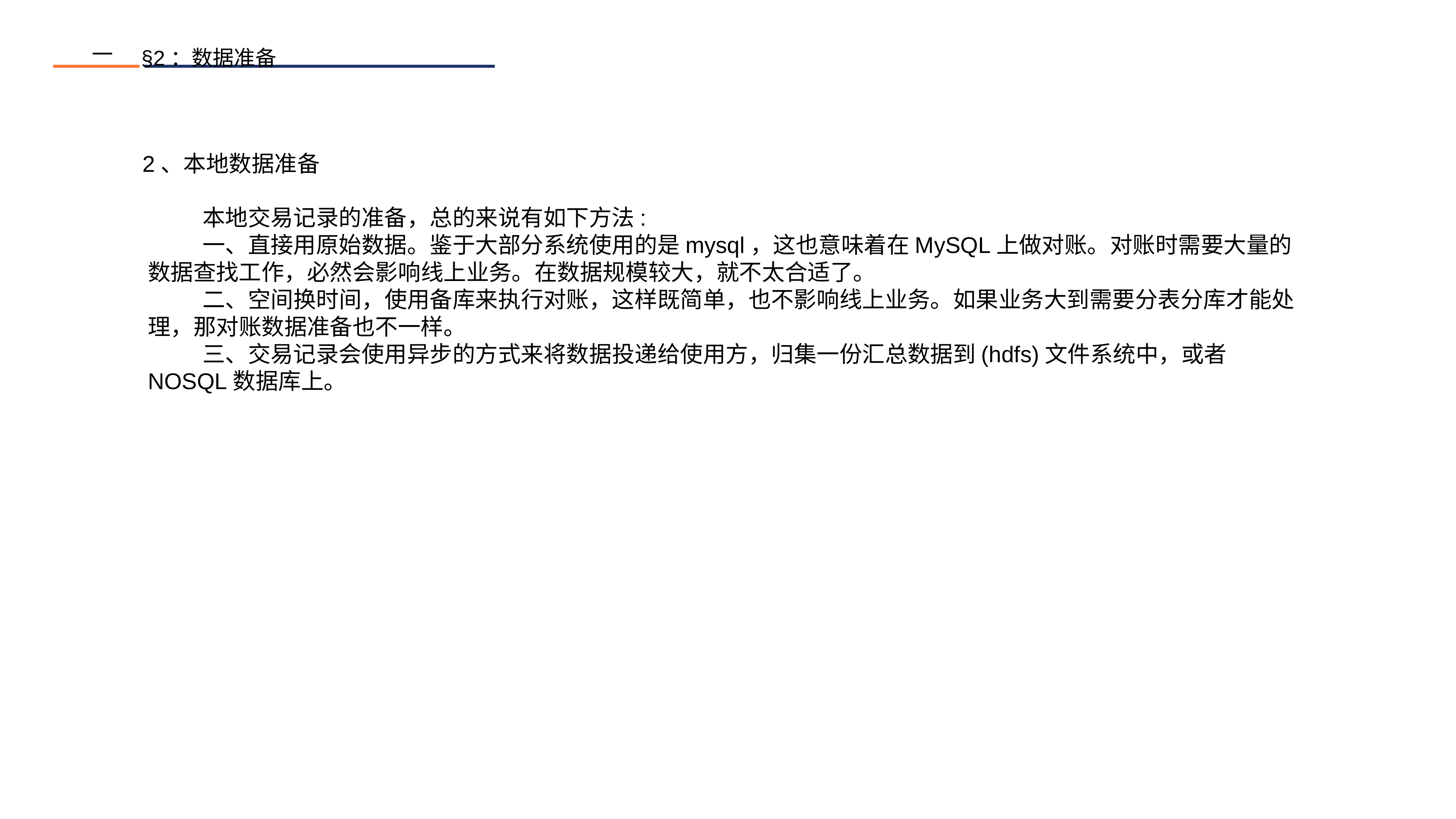

一
§2：数据准备

2、本地数据准备
	本地交易记录的准备，总的来说有如下方法:
	一、直接用原始数据。鉴于大部分系统使用的是mysql，这也意味着在MySQL上做对账。对账时需要大量的数据查找工作，必然会影响线上业务。在数据规模较大，就不太合适了。
	二、空间换时间，使用备库来执行对账，这样既简单，也不影响线上业务。如果业务大到需要分表分库才能处理，那对账数据准备也不一样。
	三、交易记录会使用异步的方式来将数据投递给使用方，归集一份汇总数据到(hdfs)文件系统中，或者NOSQL数据库上。